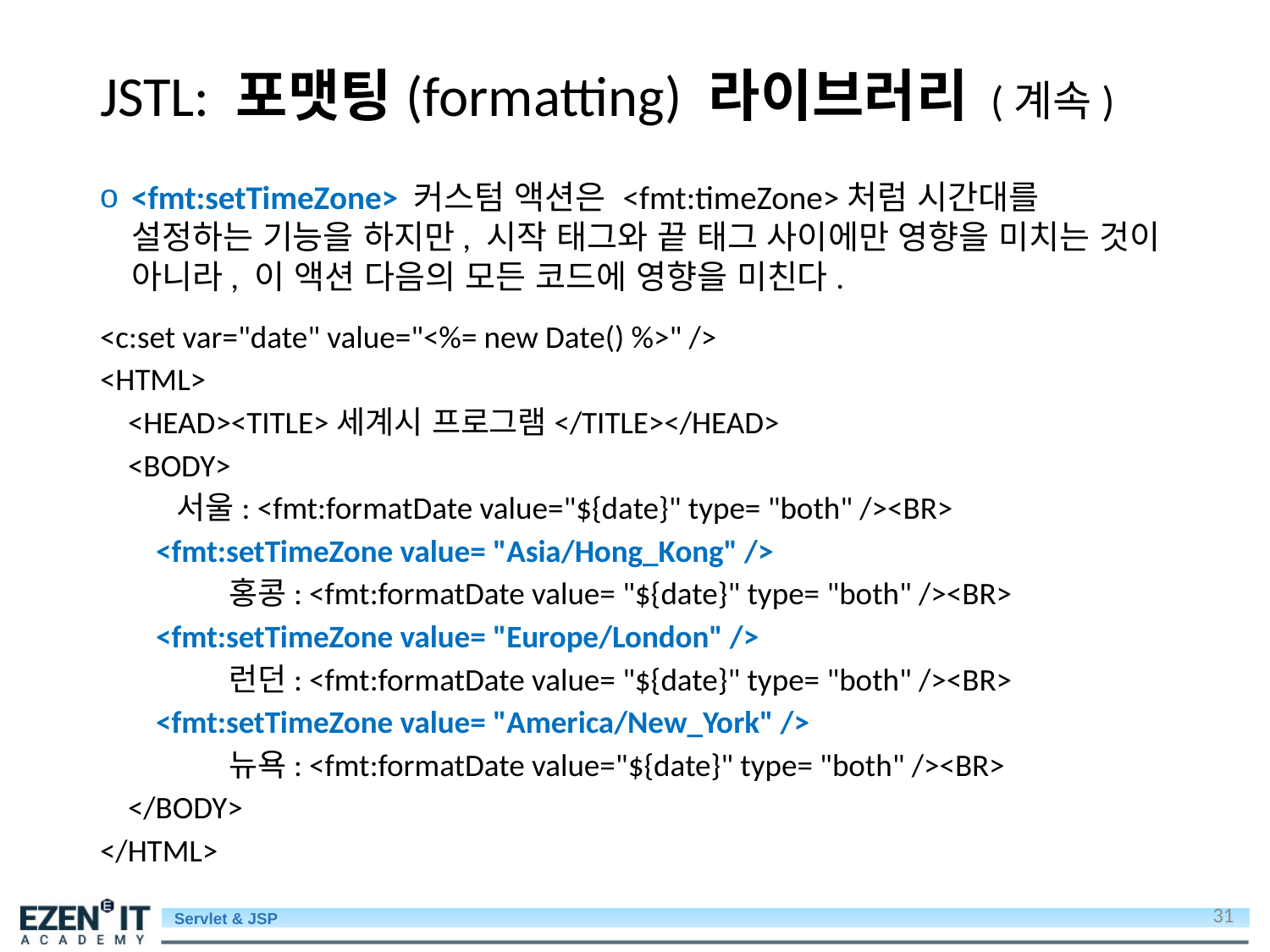

# JSTL: 포맷팅(formatting) 라이브러리 (계속)
<fmt:setTimeZone> 커스텀 액션은 <fmt:timeZone>처럼 시간대를 설정하는 기능을 하지만, 시작 태그와 끝 태그 사이에만 영향을 미치는 것이 아니라, 이 액션 다음의 모든 코드에 영향을 미친다.
<c:set var="date" value="<%= new Date() %>" />
<HTML>
    <HEAD><TITLE>세계시 프로그램</TITLE></HEAD>
    <BODY>
        서울: <fmt:formatDate value="${date}" type= "both" /><BR>
        <fmt:setTimeZone value= "Asia/Hong_Kong" />
              홍콩: <fmt:formatDate value= "${date}" type= "both" /><BR>
        <fmt:setTimeZone value= "Europe/London" />
              런던: <fmt:formatDate value= "${date}" type= "both" /><BR>
        <fmt:setTimeZone value= "America/New_York" />
              뉴욕: <fmt:formatDate value="${date}" type= "both" /><BR>
    </BODY>
</HTML>
31